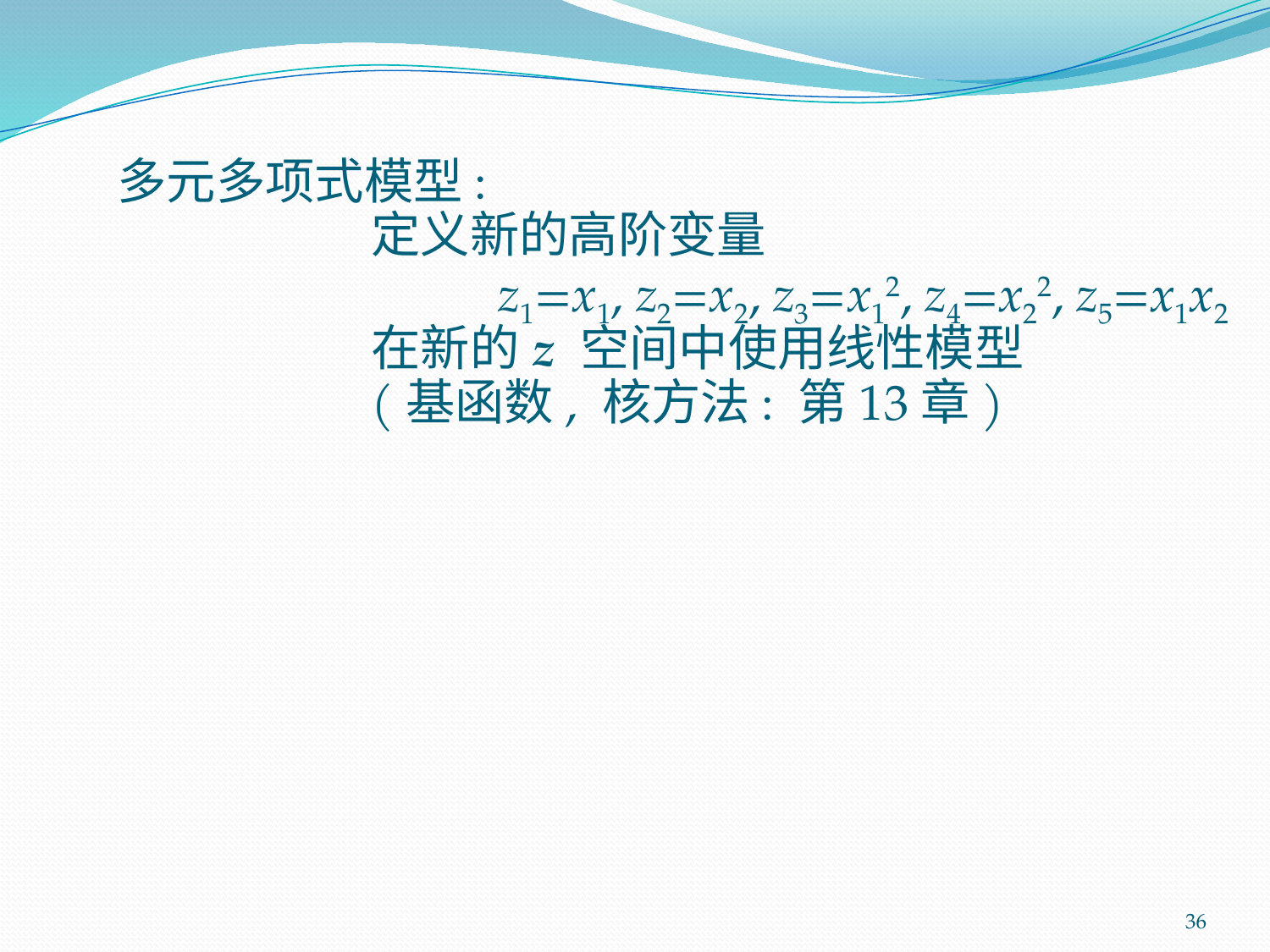

多元多项式模型:
		定义新的高阶变量
			z1=x1, z2=x2, z3=x12, z4=x22, z5=x1x2
		在新的z 空间中使用线性模型
		(基函数, 核方法: 第13章)
36